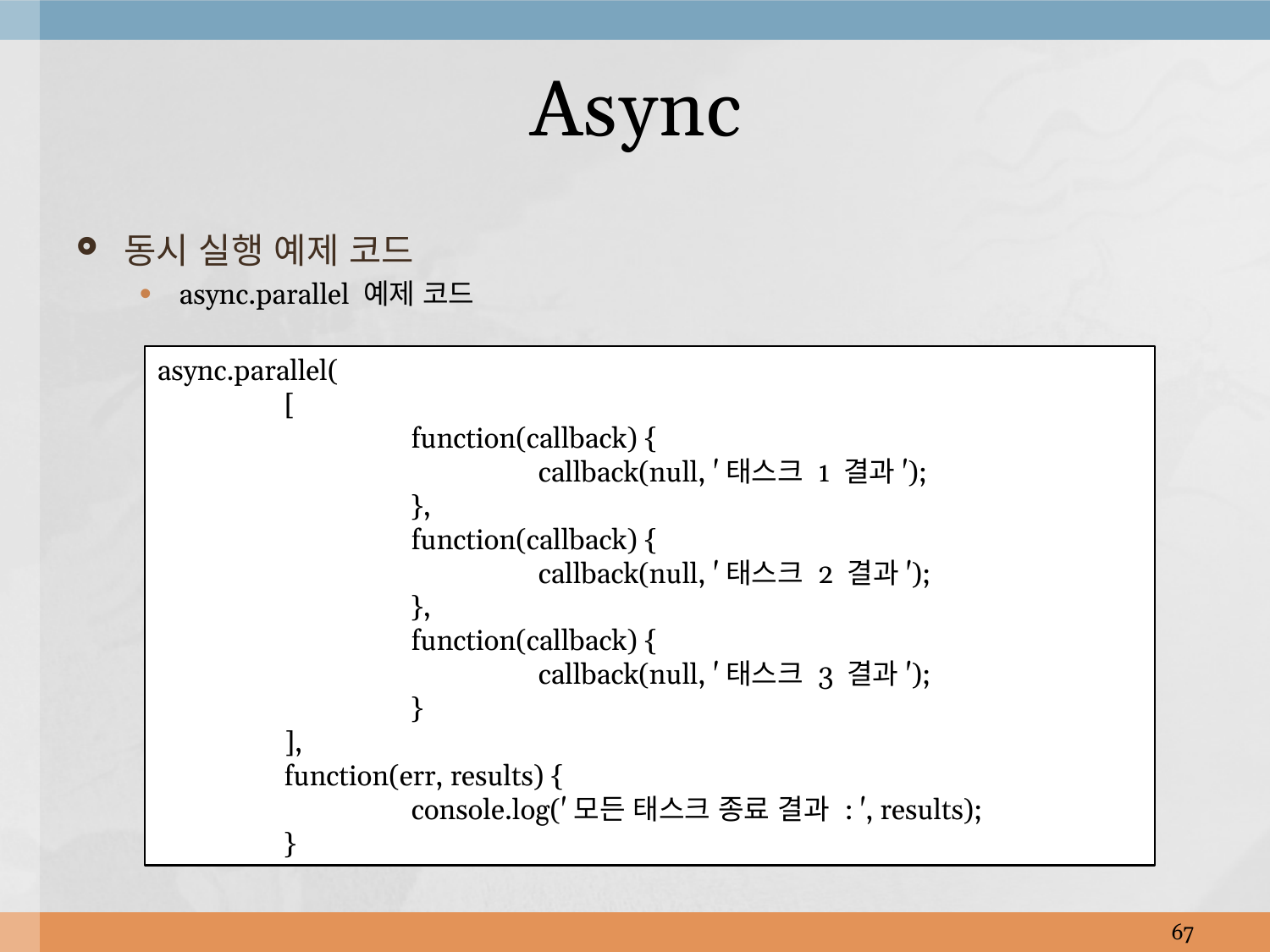

# Async
동시 실행 예제 코드
async.parallel 예제 코드
async.parallel(
	[
		function(callback) {
			callback(null, '태스크 1 결과');
		},
		function(callback) {
			callback(null, '태스크 2 결과');
		},
		function(callback) {
			callback(null, '태스크 3 결과');
		}
	],
	function(err, results) {
		console.log('모든 태스크 종료 결과 : ', results);
	}
67